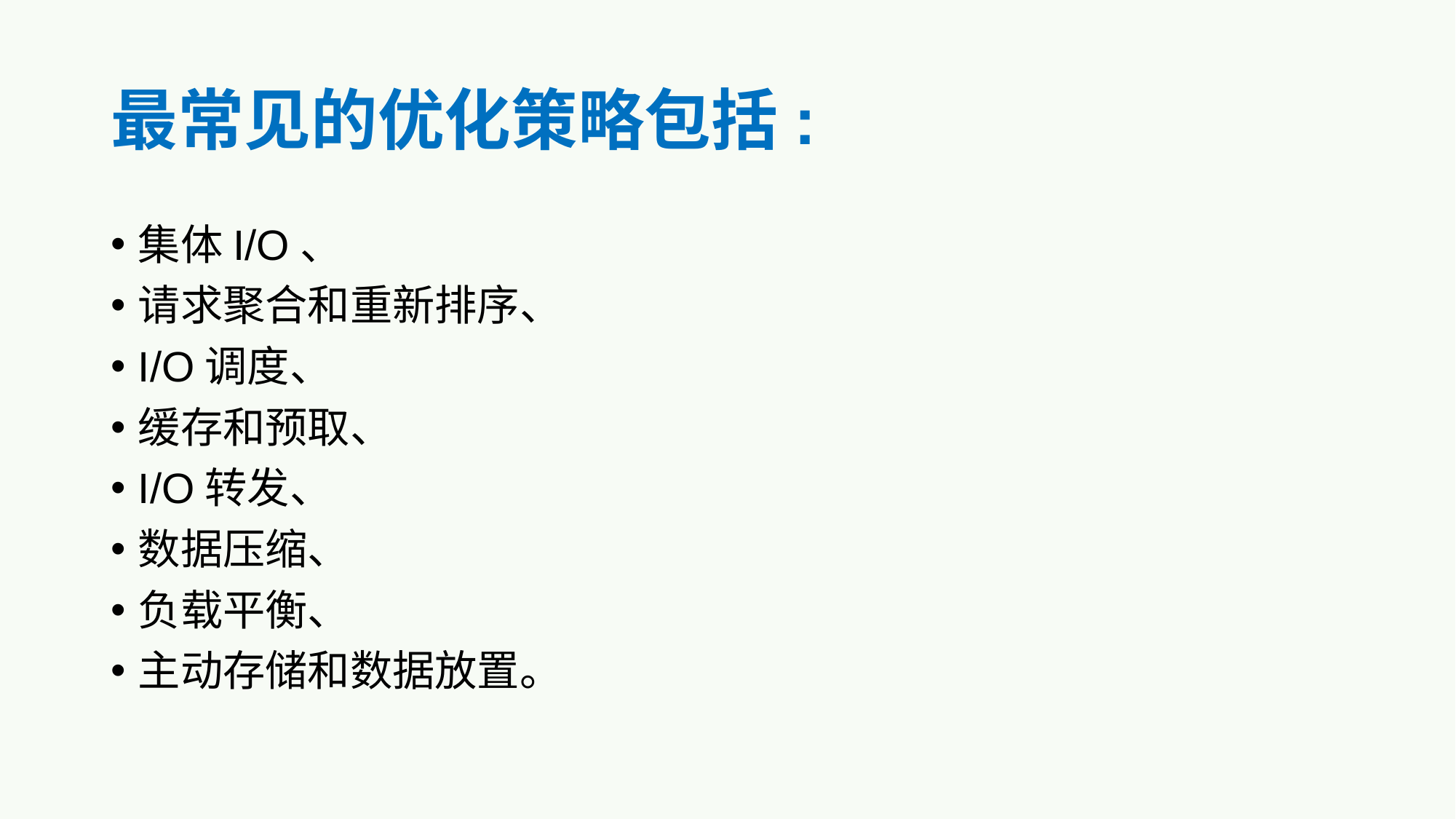

# 最常见的优化策略包括:
集体I/O、
请求聚合和重新排序、
I/O调度、
缓存和预取、
I/O转发、
数据压缩、
负载平衡、
主动存储和数据放置。